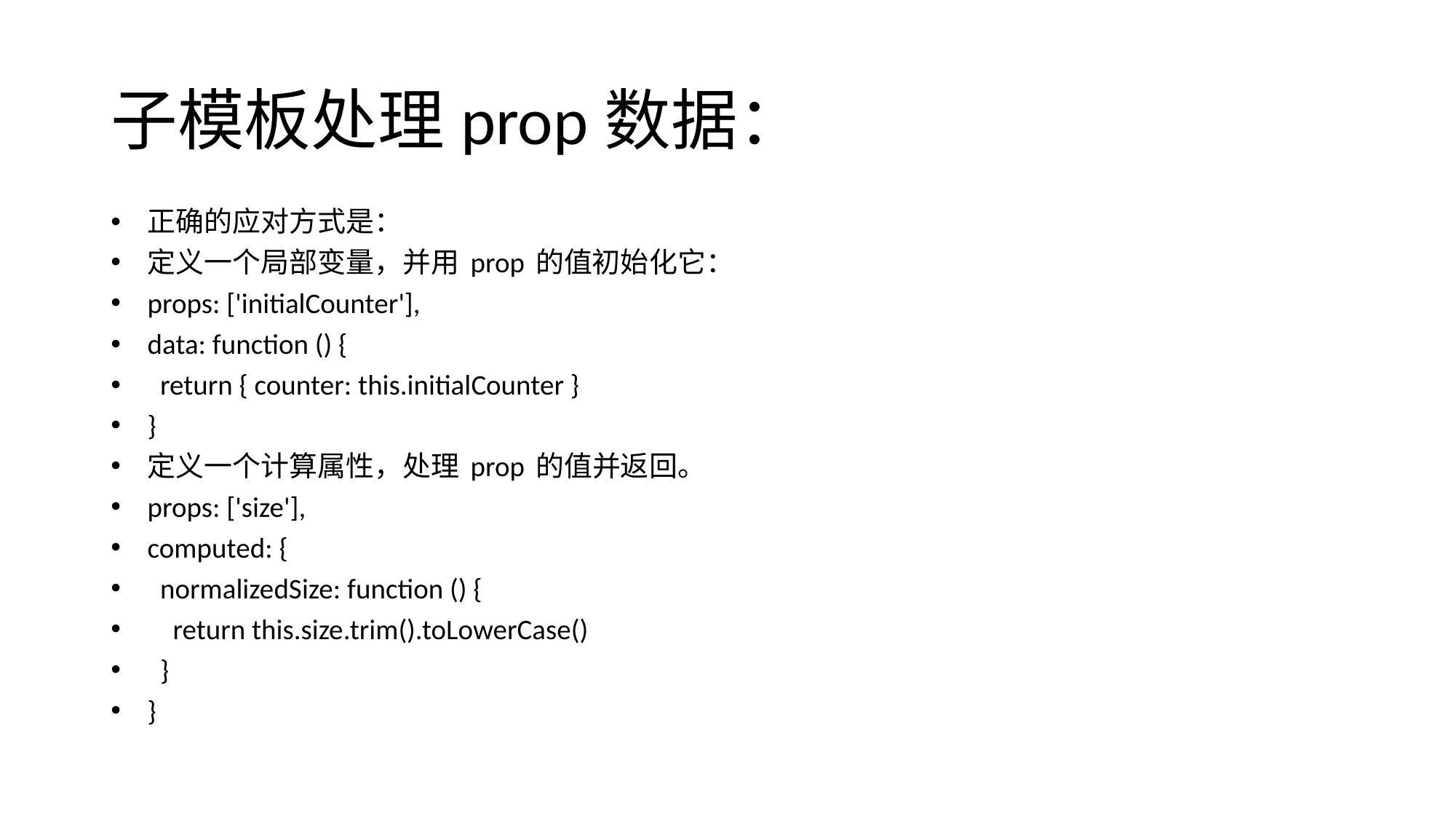

# 子模板处理prop数据：
正确的应对方式是：
定义一个局部变量，并用 prop 的值初始化它：
props: ['initialCounter'],
data: function () {
  return { counter: this.initialCounter }
}
定义一个计算属性，处理 prop 的值并返回。
props: ['size'],
computed: {
  normalizedSize: function () {
    return this.size.trim().toLowerCase()
  }
}